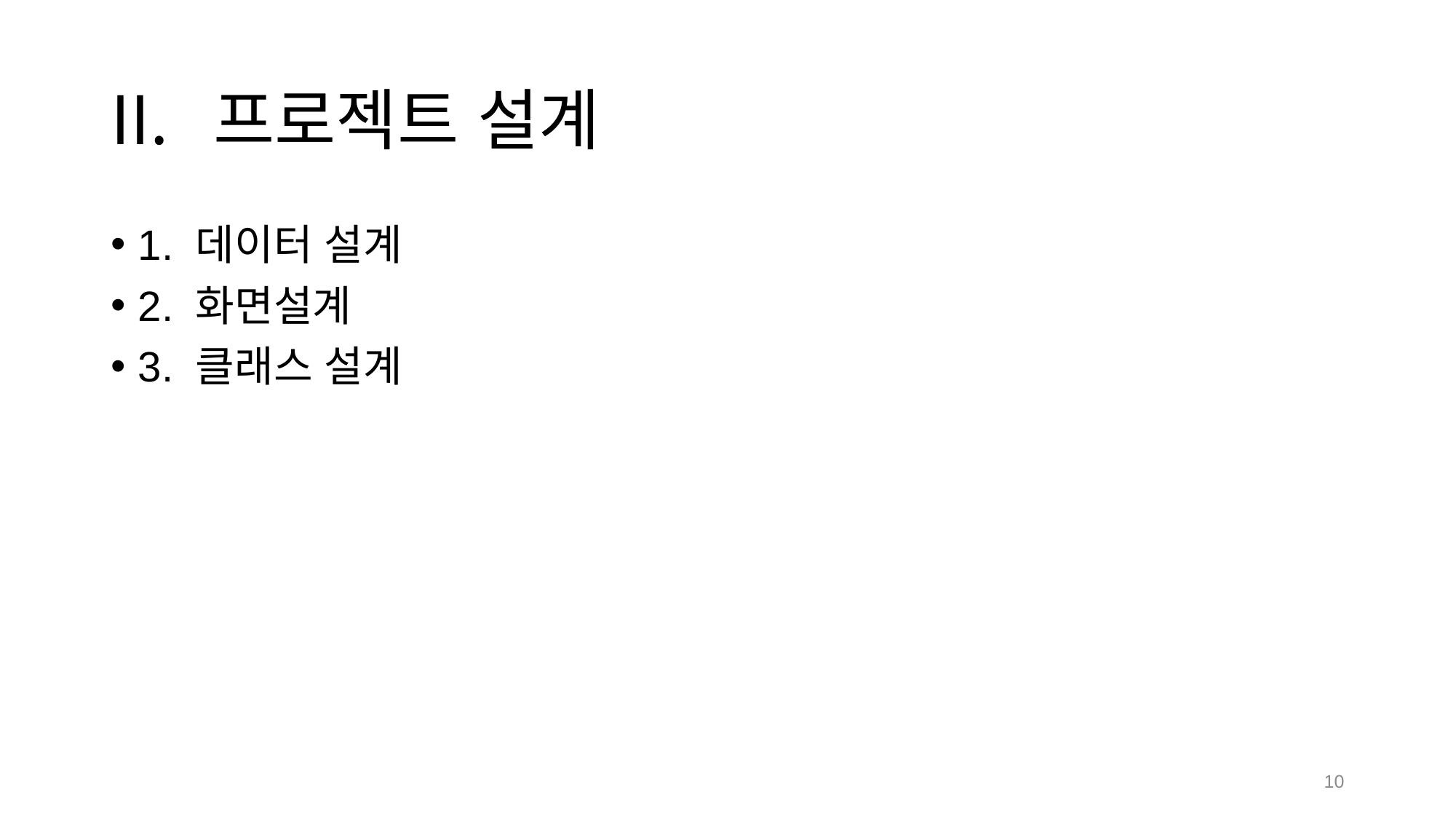

# 프로젝트 설계
1. 데이터 설계
2. 화면설계
3. 클래스 설계
10